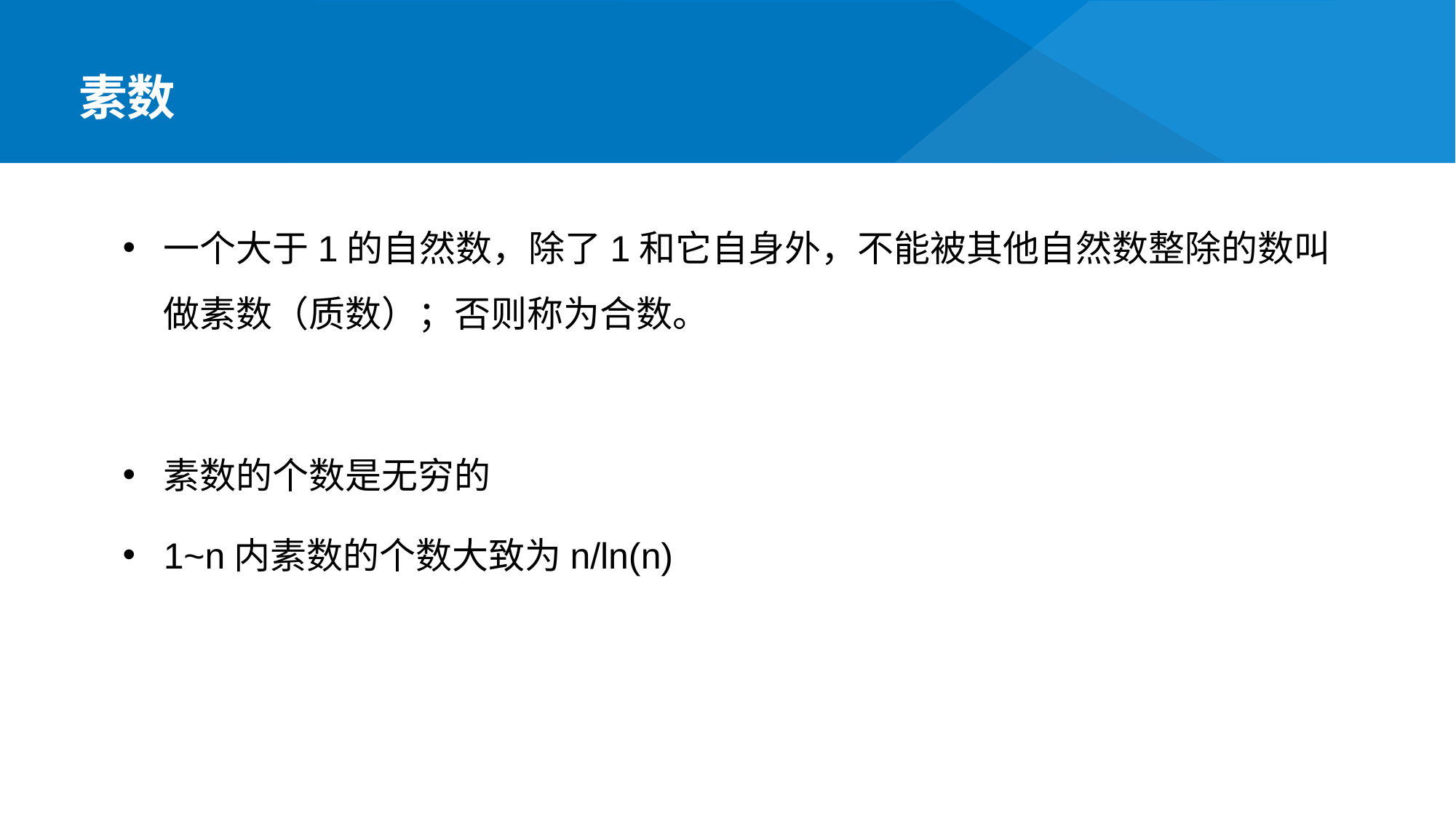

素数
一个大于1的自然数，除了1和它自身外，不能被其他自然数整除的数叫做素数（质数）；否则称为合数。

素数的个数是无穷的
1~n内素数的个数大致为n/ln(n)